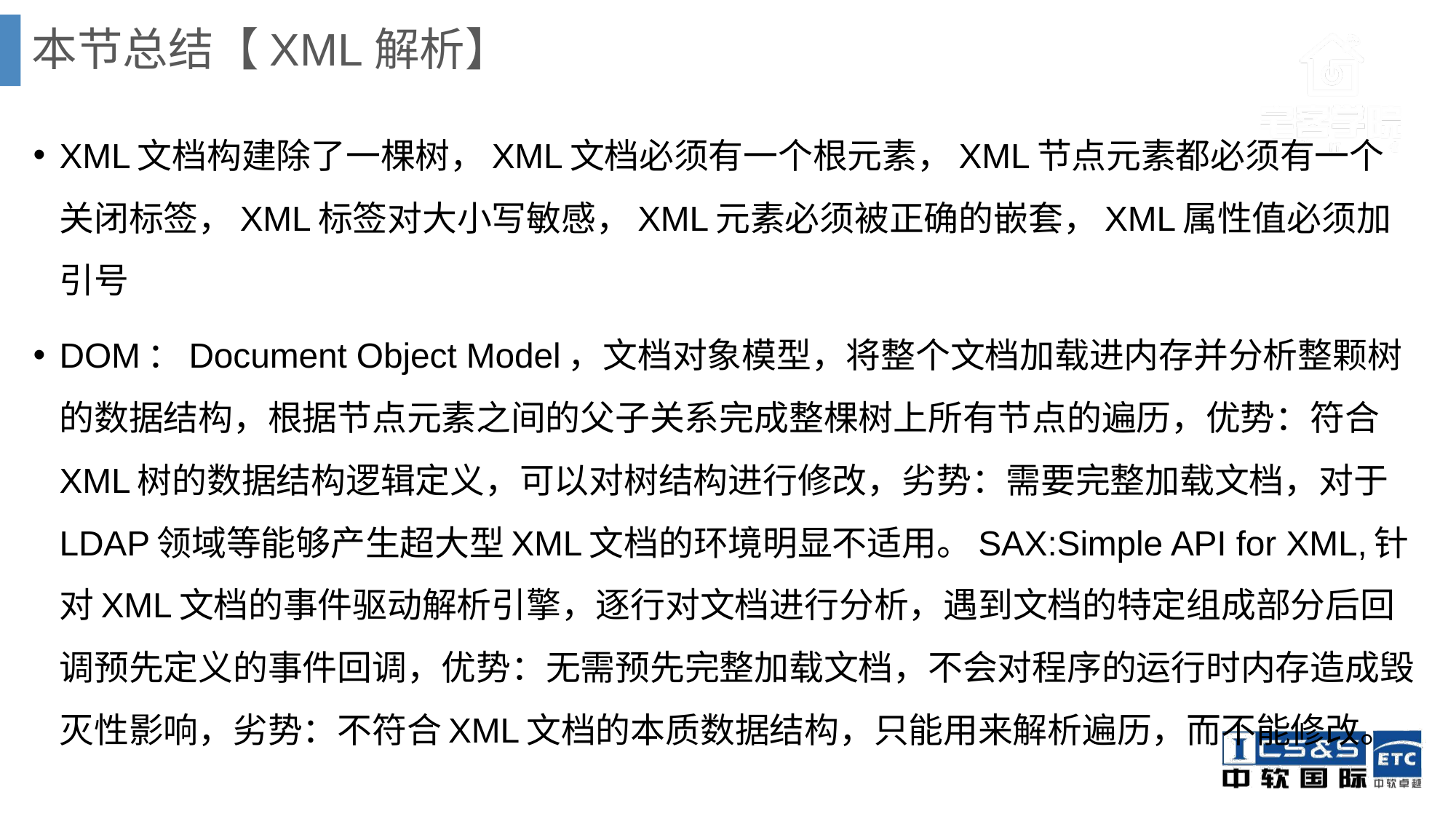

# 本节总结【XML解析】
XML文档构建除了一棵树，XML文档必须有一个根元素，XML节点元素都必须有一个关闭标签，XML标签对大小写敏感，XML元素必须被正确的嵌套，XML属性值必须加引号
DOM：Document Object Model，文档对象模型，将整个文档加载进内存并分析整颗树的数据结构，根据节点元素之间的父子关系完成整棵树上所有节点的遍历，优势：符合XML树的数据结构逻辑定义，可以对树结构进行修改，劣势：需要完整加载文档，对于LDAP领域等能够产生超大型XML文档的环境明显不适用。SAX:Simple API for XML,针对XML文档的事件驱动解析引擎，逐行对文档进行分析，遇到文档的特定组成部分后回调预先定义的事件回调，优势：无需预先完整加载文档，不会对程序的运行时内存造成毁灭性影响，劣势：不符合XML文档的本质数据结构，只能用来解析遍历，而不能修改。